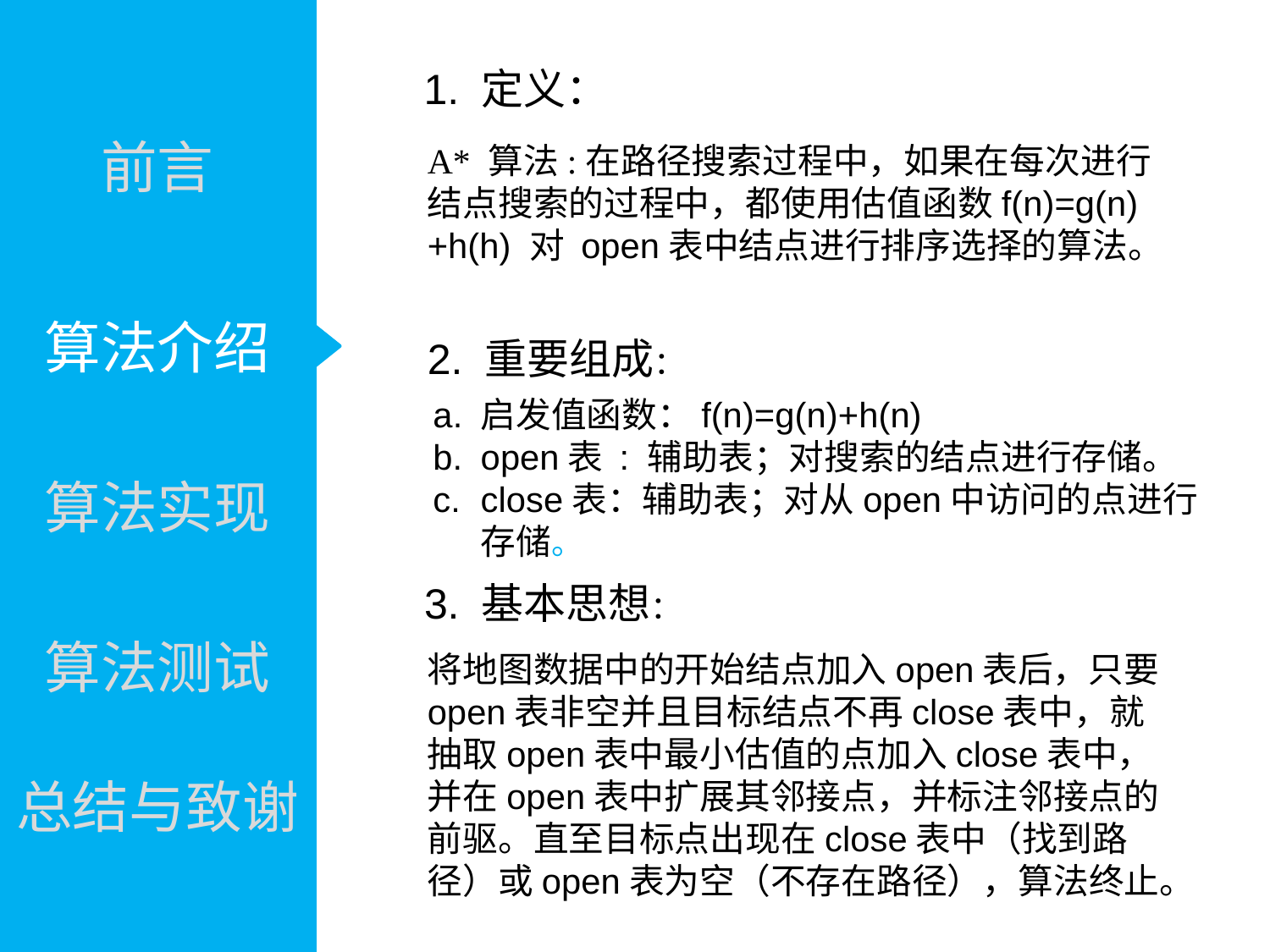

前言
算法介绍
算法实现
算法测试
总结与致谢
1. 定义：
A* 算法:在路径搜索过程中，如果在每次进行结点搜索的过程中，都使用估值函数f(n)=g(n)+h(h) 对 open表中结点进行排序选择的算法。

2. 重要组成：
启发值函数：f(n)=g(n)+h(n)
open表 : 辅助表；对搜索的结点进行存储。
close表：辅助表；对从open中访问的点进行存储。
3. 基本思想：
将地图数据中的开始结点加入open表后，只要open表非空并且目标结点不再close表中，就抽取open表中最小估值的点加入close表中，并在open表中扩展其邻接点，并标注邻接点的前驱。直至目标点出现在close表中（找到路径）或open表为空（不存在路径），算法终止。